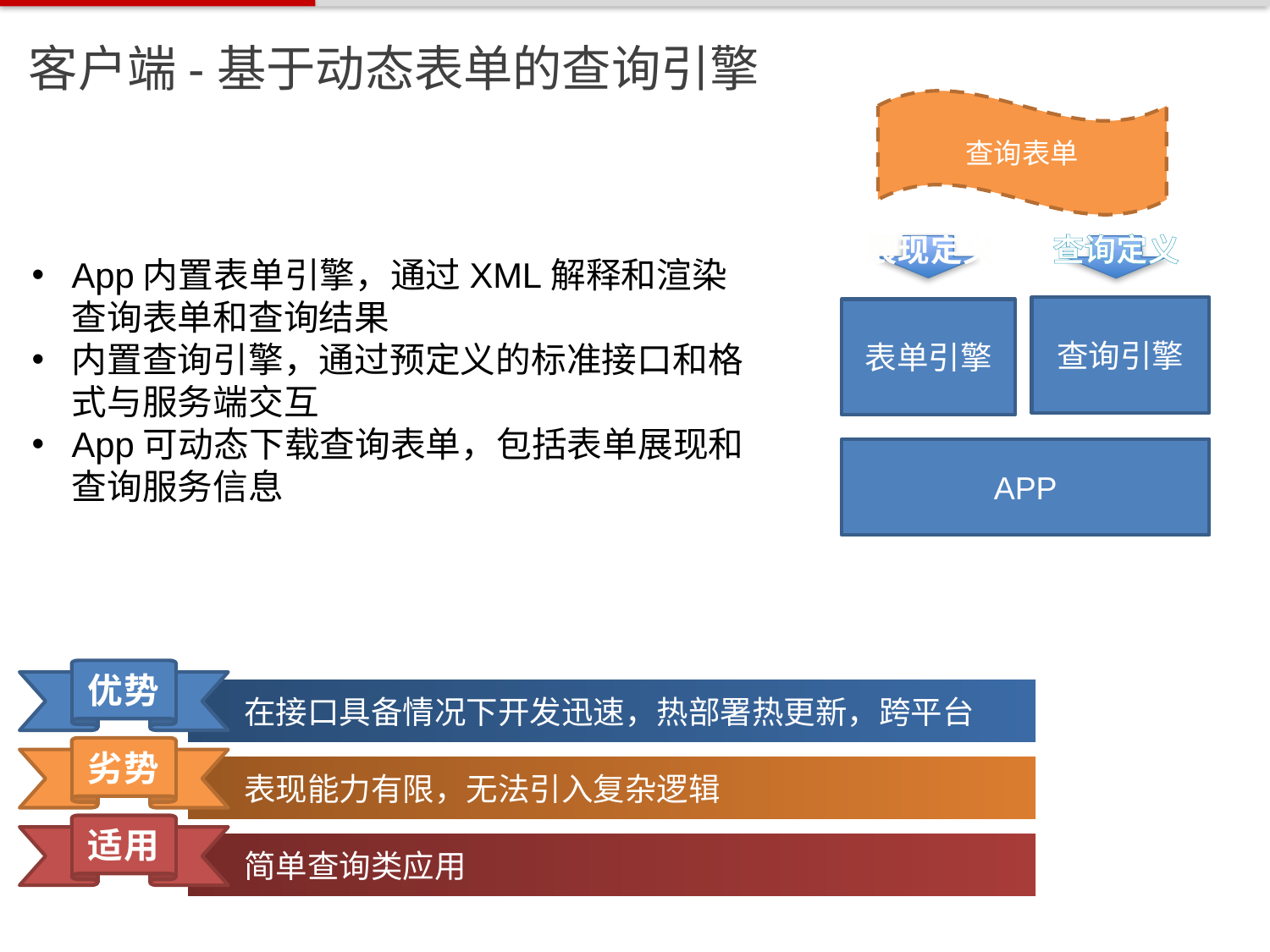

客户端-基于动态表单的查询引擎
查询表单
查询定义
展现定义

App内置表单引擎，通过XML解释和渲染查询表单和查询结果
内置查询引擎，通过预定义的标准接口和格式与服务端交互
App可动态下载查询表单，包括表单展现和查询服务信息
查询引擎
表单引擎
APP
优势
     在接口具备情况下开发迅速，热部署热更新，跨平台
劣势
     表现能力有限，无法引入复杂逻辑
适用
     简单查询类应用